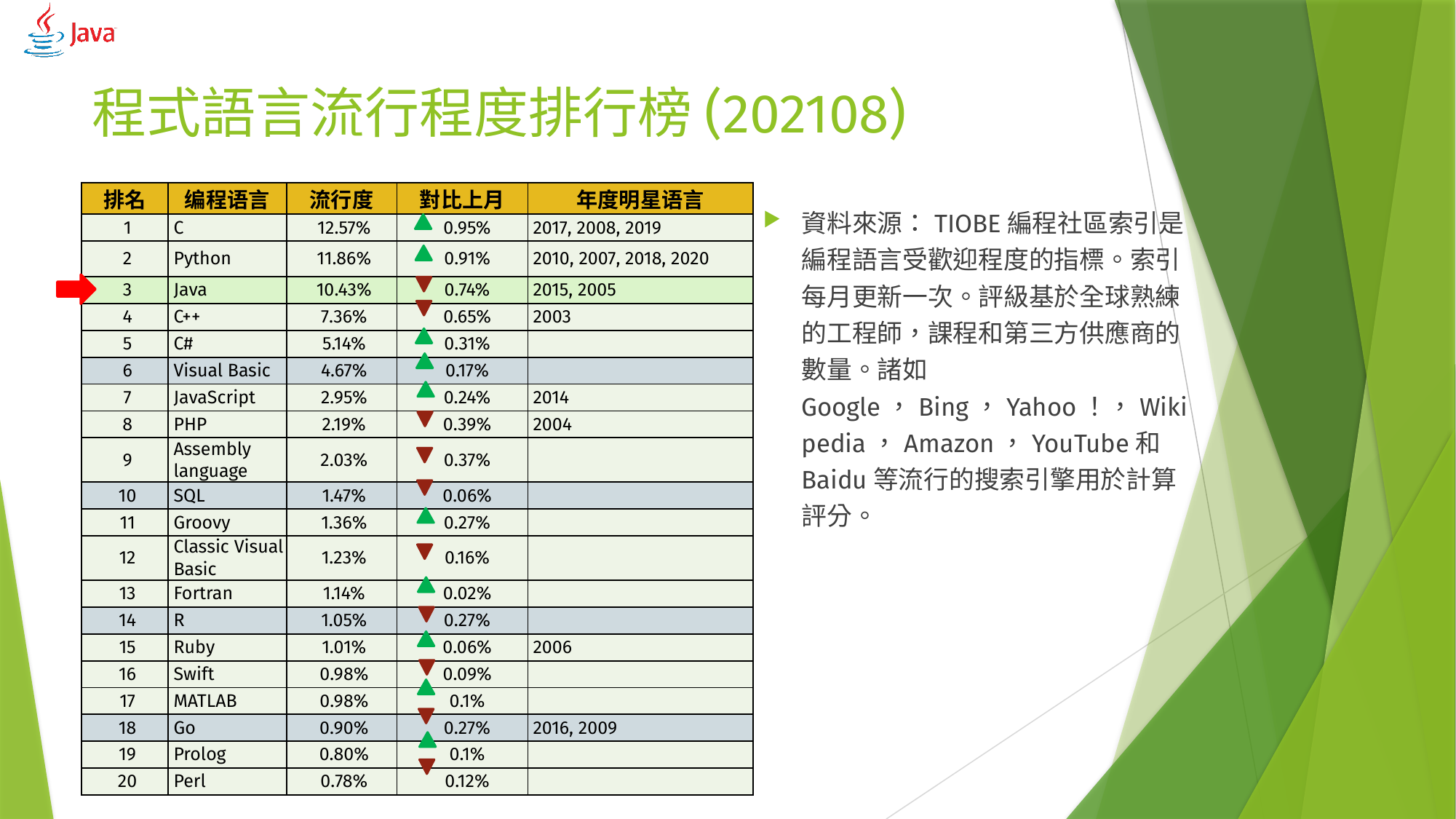

# 程式語言流行程度排行榜(202108)
| 排名 | 编程语言 | 流行度 | 對比上月 | 年度明星语言 |
| --- | --- | --- | --- | --- |
| 1 | C | 12.57% | 0.95% | 2017, 2008, 2019 |
| 2 | Python | 11.86% | 0.91% | 2010, 2007, 2018, 2020 |
| 3 | Java | 10.43% | 0.74% | 2015, 2005 |
| 4 | C++ | 7.36% | 0.65% | 2003 |
| 5 | C# | 5.14% | 0.31% |  |
| 6 | Visual Basic | 4.67% | 0.17% |  |
| 7 | JavaScript | 2.95% | 0.24% | 2014 |
| 8 | PHP | 2.19% | 0.39% | 2004 |
| 9 | Assembly language | 2.03% | 0.37% |  |
| 10 | SQL | 1.47% | 0.06% |  |
| 11 | Groovy | 1.36% | 0.27% |  |
| 12 | Classic Visual Basic | 1.23% | 0.16% |  |
| 13 | Fortran | 1.14% | 0.02% |  |
| 14 | R | 1.05% | 0.27% |  |
| 15 | Ruby | 1.01% | 0.06% | 2006 |
| 16 | Swift | 0.98% | 0.09% |  |
| 17 | MATLAB | 0.98% | 0.1% |  |
| 18 | Go | 0.90% | 0.27% | 2016, 2009 |
| 19 | Prolog | 0.80% | 0.1% |  |
| 20 | Perl | 0.78% | 0.12% |  |
資料來源：TIOBE編程社區索引是編程語言受歡迎程度的指標。索引每月更新一次。評級基於全球熟練的工程師，課程和第三方供應商的數量。諸如Google，Bing，Yahoo！，Wikipedia，Amazon，YouTube和Baidu等流行的搜索引擎用於計算評分。